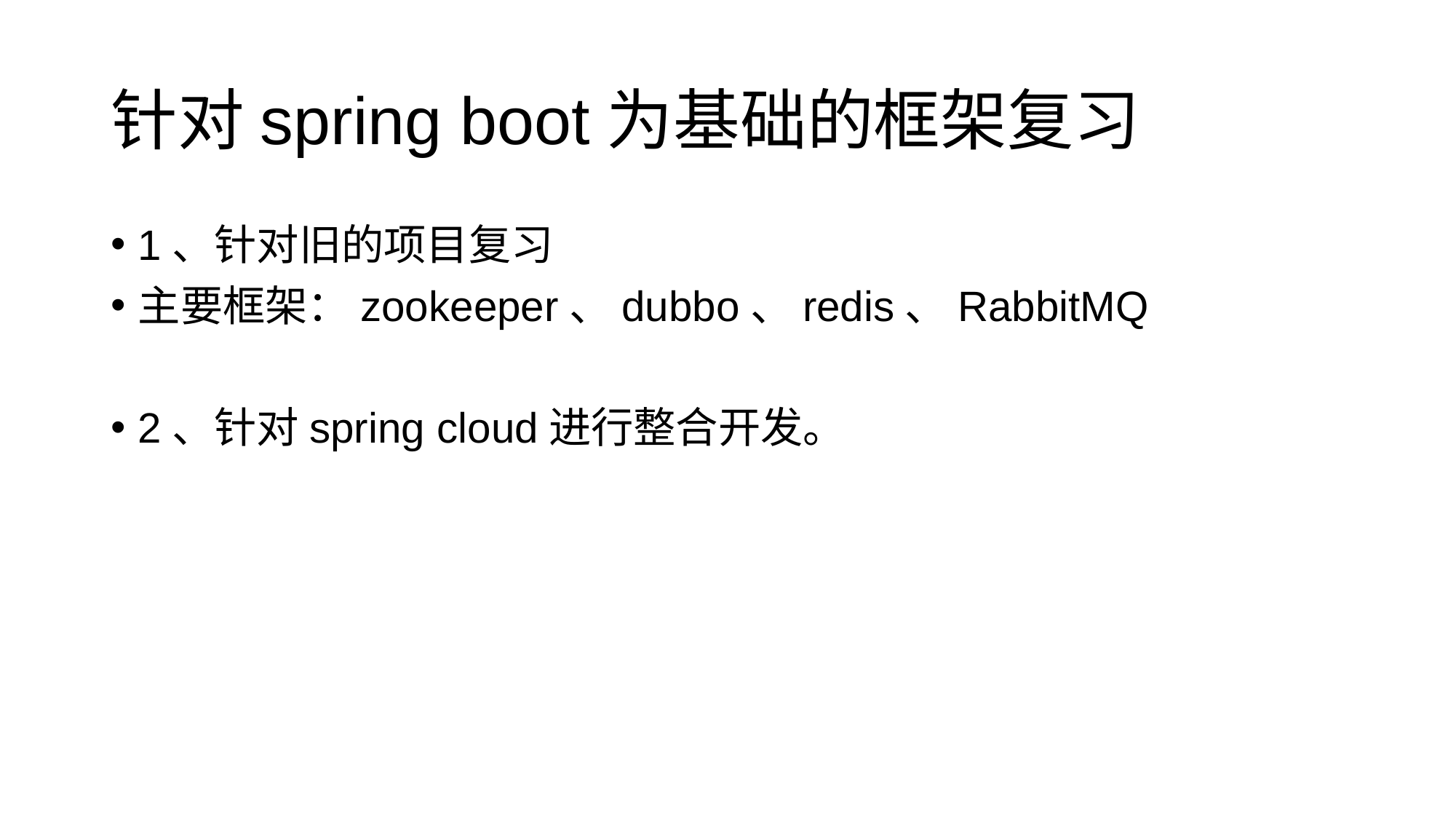

# 针对spring boot为基础的框架复习
1、针对旧的项目复习
主要框架：zookeeper、dubbo、redis、RabbitMQ

2、针对spring cloud进行整合开发。